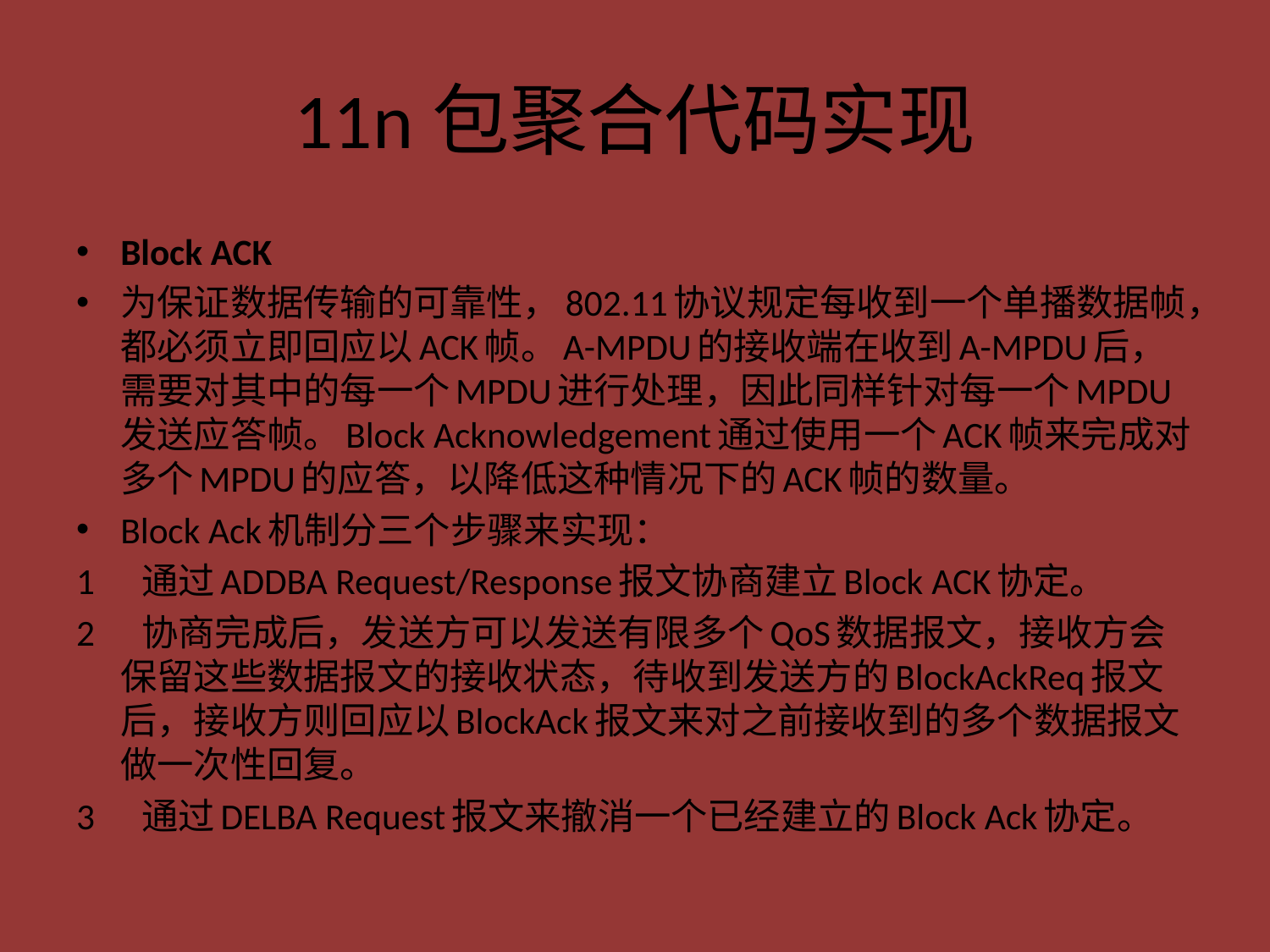

# 11n包聚合代码实现
Block ACK
为保证数据传输的可靠性，802.11协议规定每收到一个单播数据帧，都必须立即回应以ACK帧。A-MPDU的接收端在收到A-MPDU后，需要对其中的每一个MPDU进行处理，因此同样针对每一个MPDU发送应答帧。Block Acknowledgement通过使用一个ACK帧来完成对多个MPDU的应答，以降低这种情况下的ACK帧的数量。
Block Ack机制分三个步骤来实现：
1     通过ADDBA Request/Response报文协商建立Block ACK协定。
2     协商完成后，发送方可以发送有限多个QoS数据报文，接收方会保留这些数据报文的接收状态，待收到发送方的BlockAckReq报文后，接收方则回应以BlockAck报文来对之前接收到的多个数据报文做一次性回复。
3     通过DELBA Request报文来撤消一个已经建立的Block Ack协定。